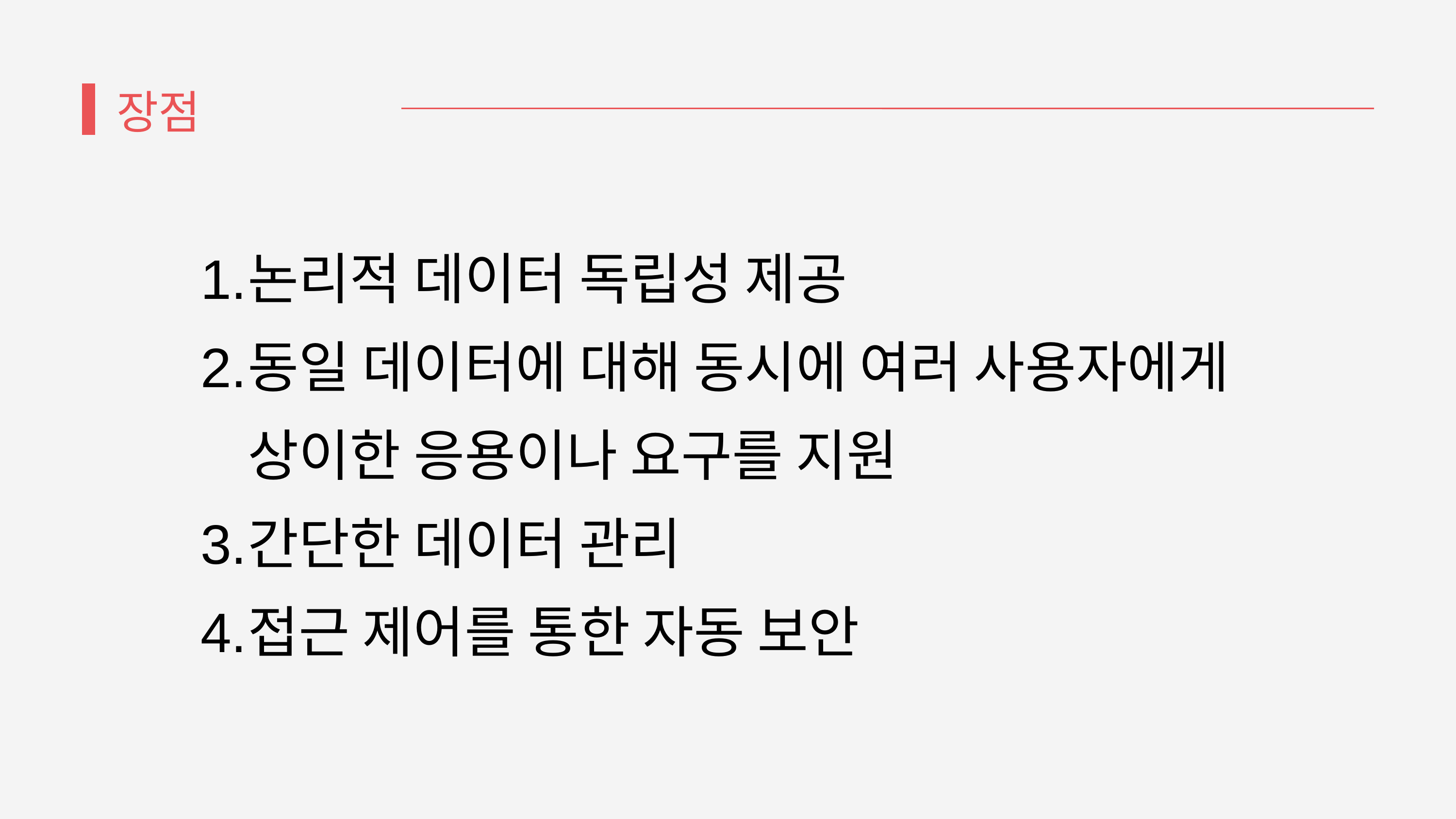

장점

논리적 데이터 독립성 제공
동일 데이터에 대해 동시에 여러 사용자에게 상이한 응용이나 요구를 지원
간단한 데이터 관리
접근 제어를 통한 자동 보안